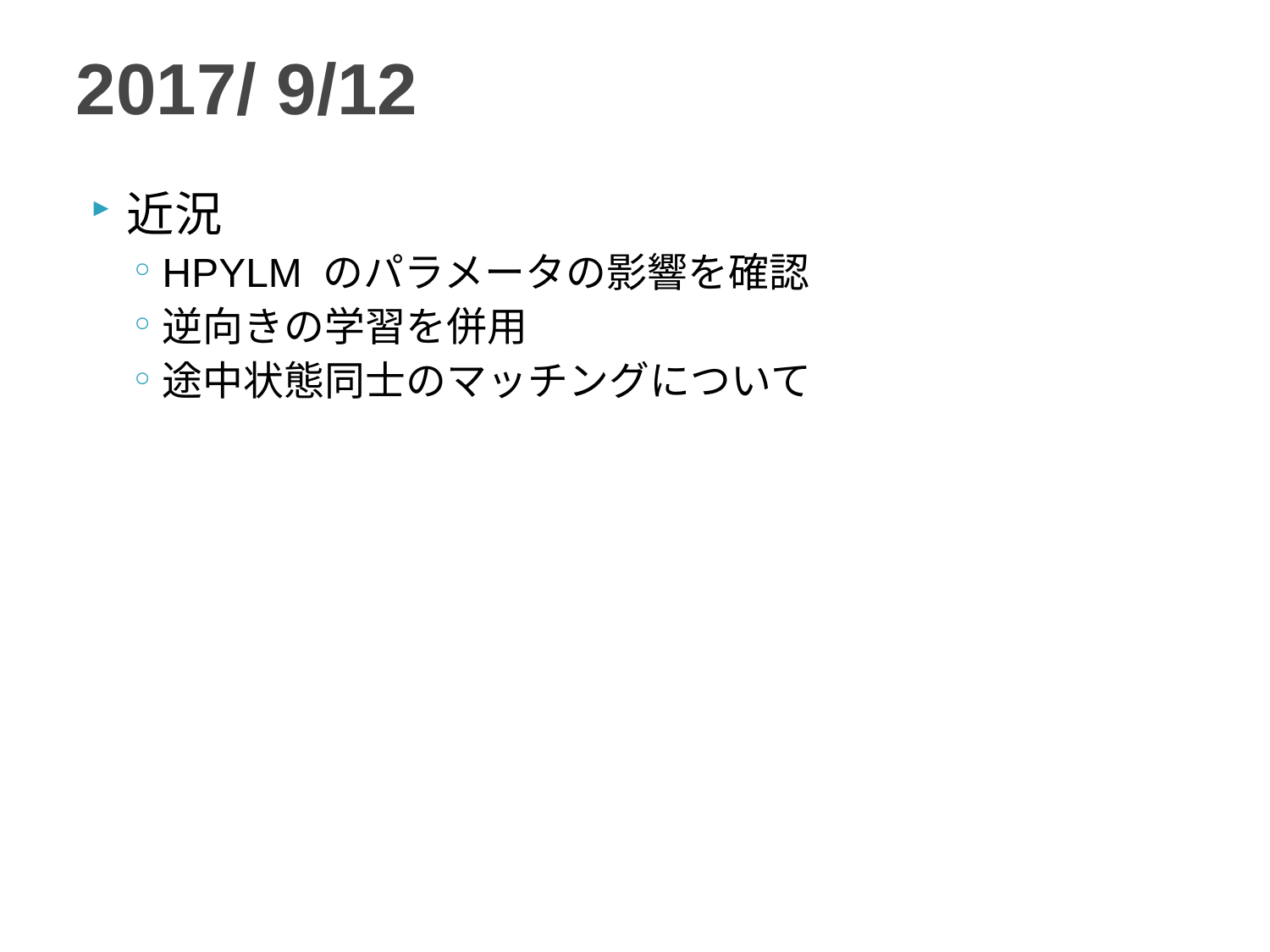

# 2017/ 9/12
近況
HPYLM のパラメータの影響を確認
逆向きの学習を併用
途中状態同士のマッチングについて